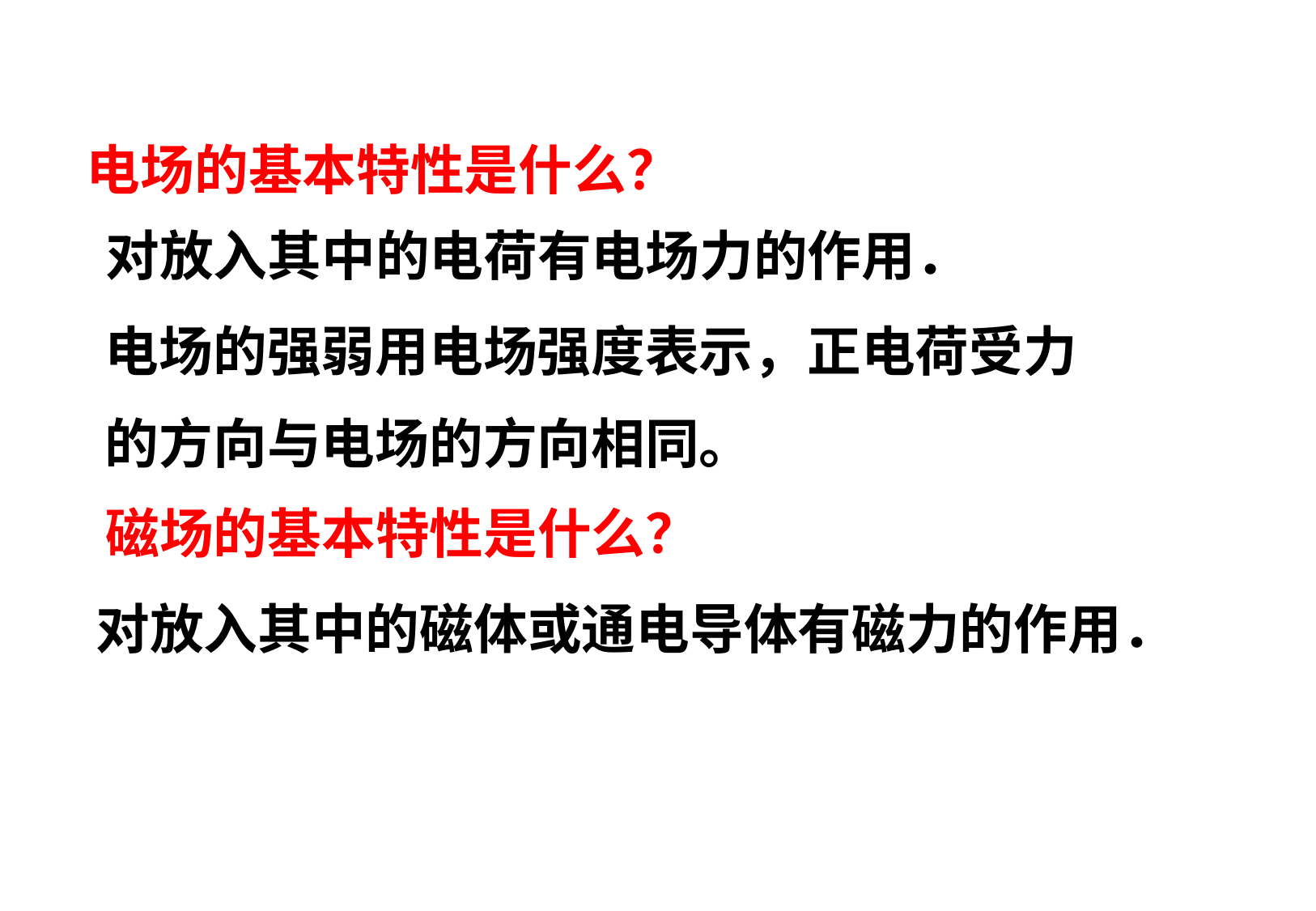

电场的基本特性是什么？
对放入其中的电荷有电场力的作用．
电场的强弱用电场强度表示，正电荷受力
的方向与电场的方向相同。
磁场的基本特性是什么？

对放入其中的磁体或通电导体有磁力的作用．